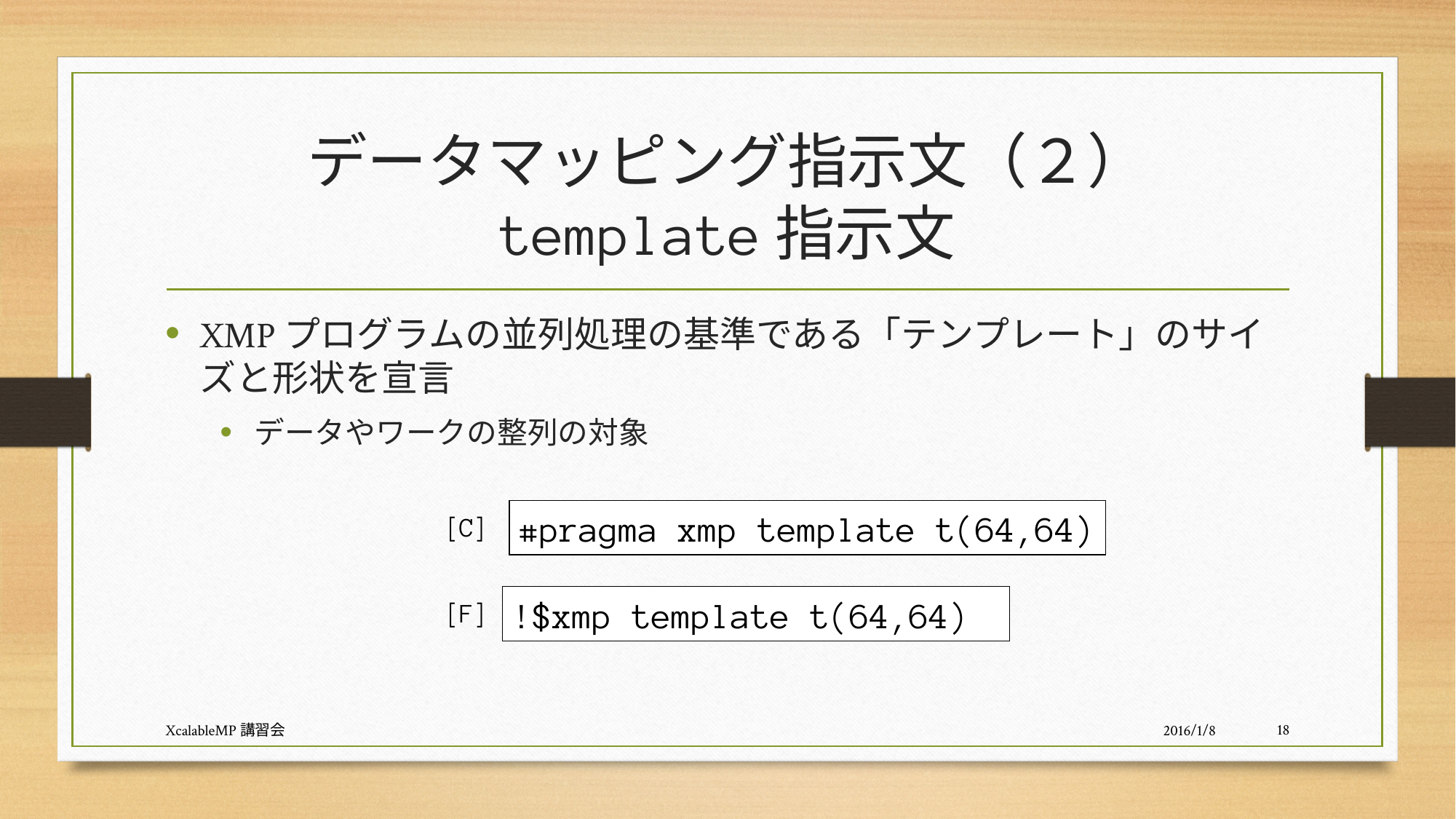

# データマッピング指示文（２） template指示文
XMPプログラムの並列処理の基準である「テンプレート」のサイズと形状を宣言
データやワークの整列の対象
#pragma xmp template t(64,64)
[C]
!$xmp template t(64,64)
[F]
XcalableMP講習会
2016/1/8
18